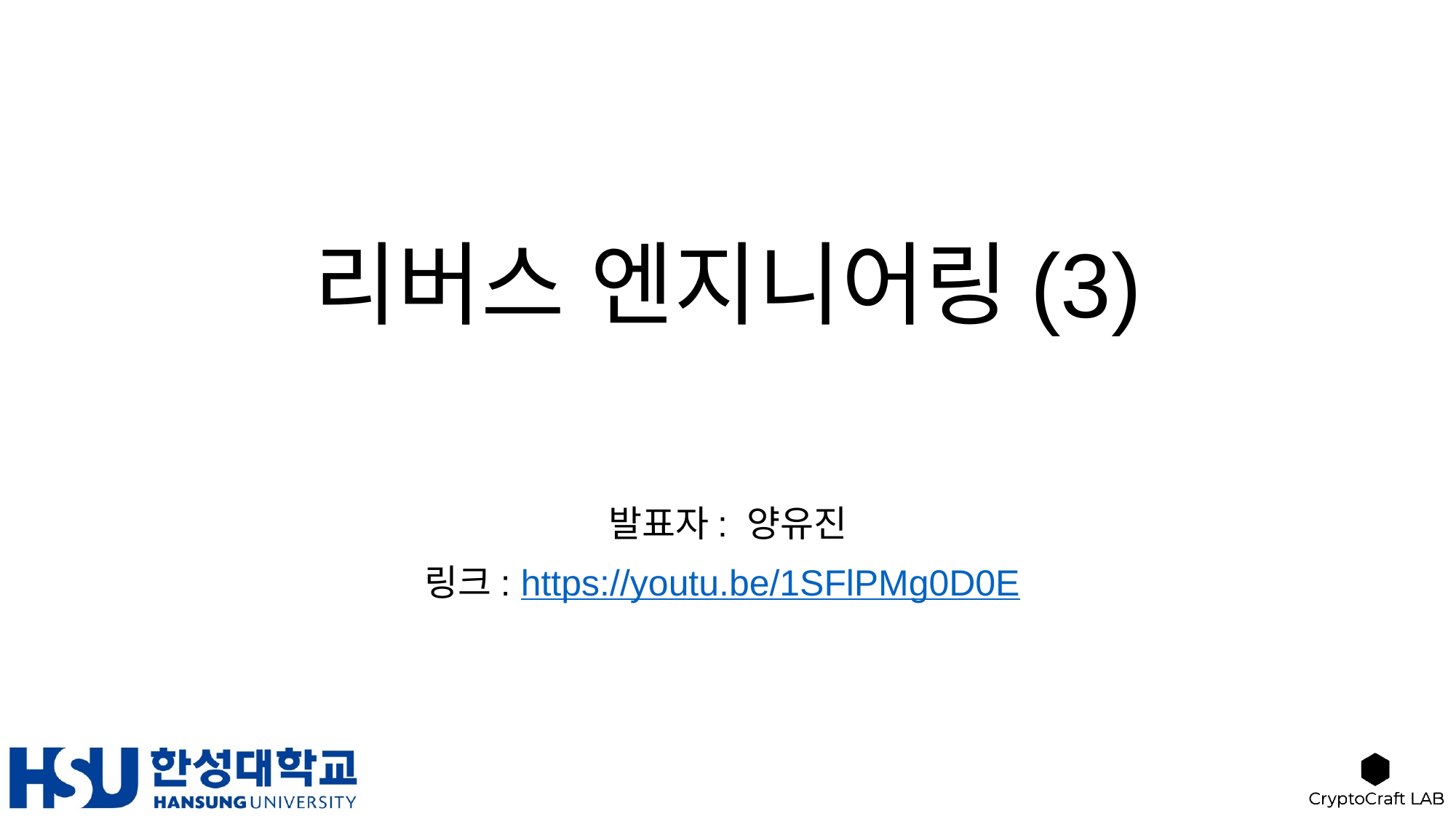

# 리버스 엔지니어링(3)
발표자: 양유진
링크: https://youtu.be/1SFlPMg0D0E